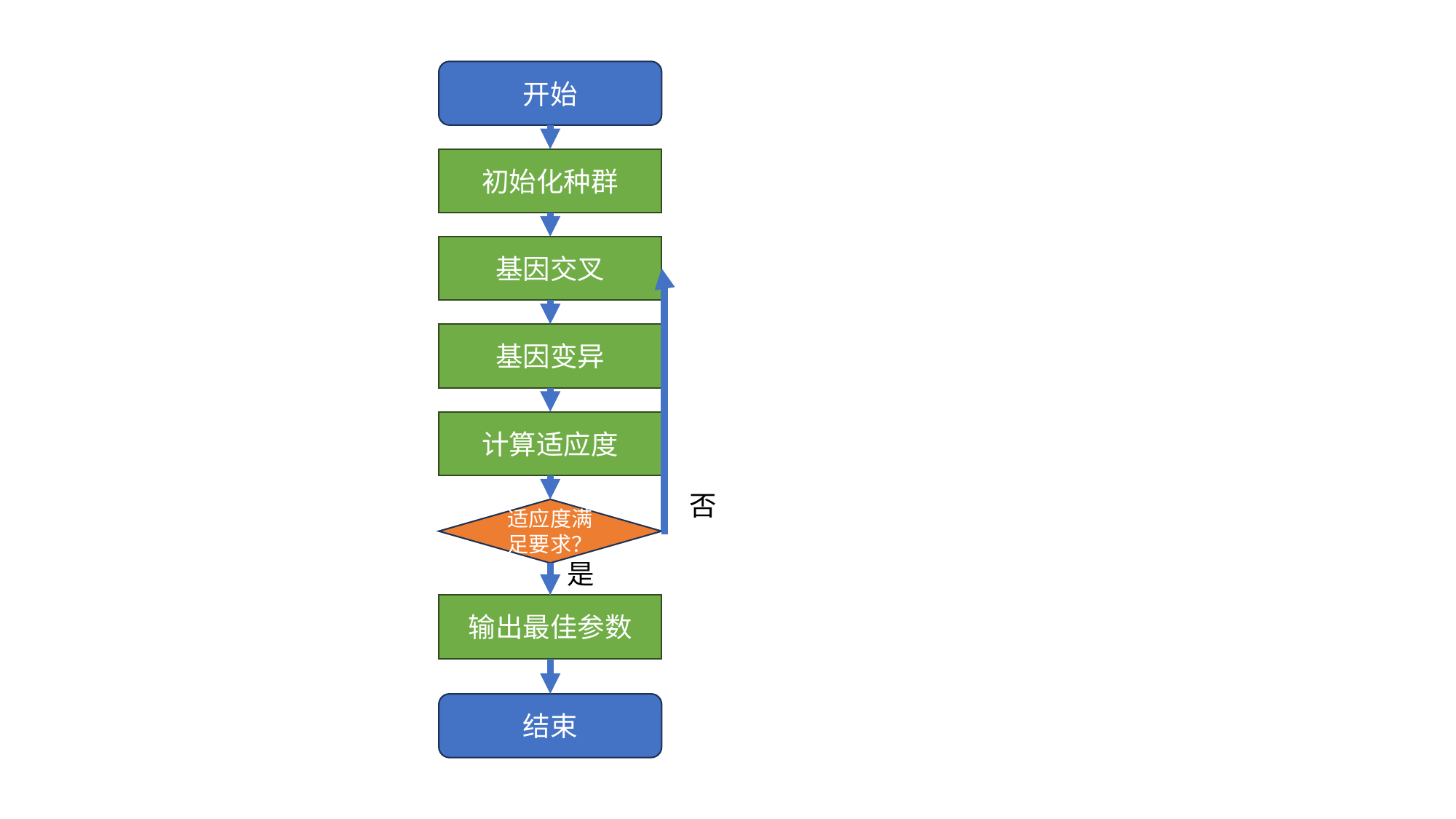

开始
初始化种群
基因交叉
基因变异
计算适应度
否
适应度满足要求？
是
输出最佳参数
结束